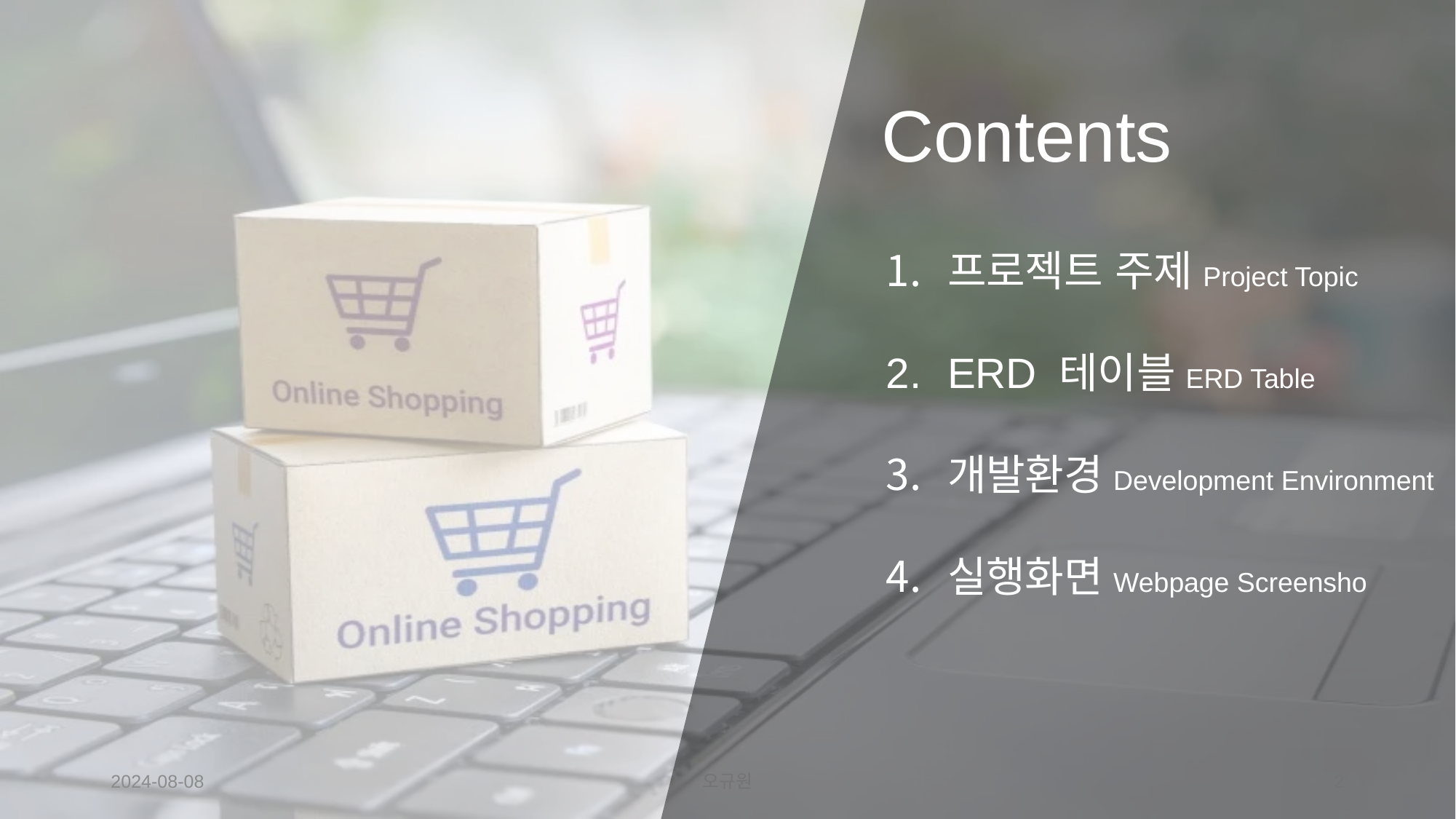

# Contents

프로젝트 주제Project Topic
ERD 테이블ERD Table
개발환경Development Environment
실행화면Webpage Screensho
2024-08-08
오규원
2